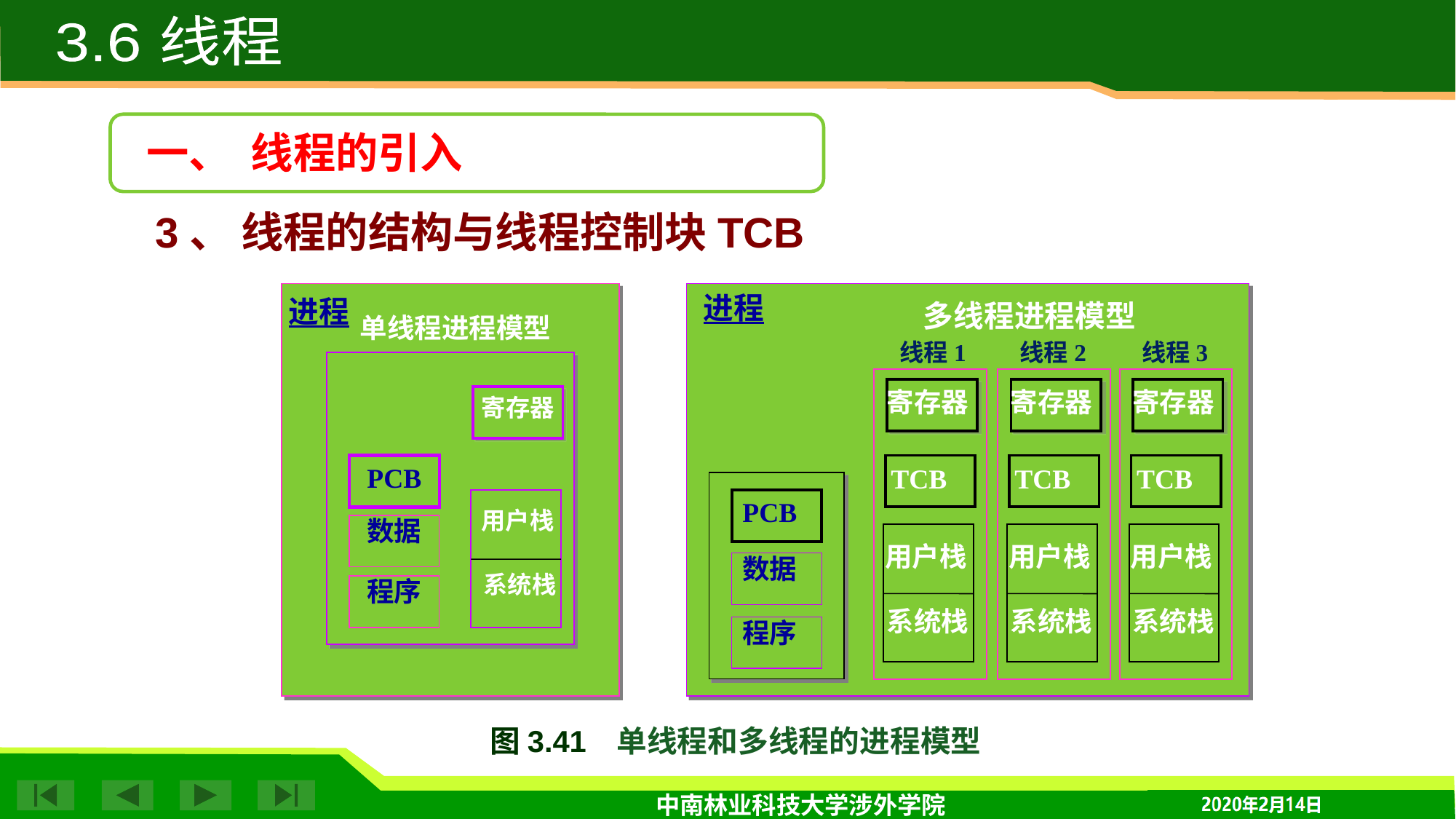

3.6 线程

一、  线程的引入
3、 线程的结构与线程控制块TCB

进程
进程
多线程进程模型
单线程进程模型
线程1
线程2
线程3

寄存器

 TCB

用户栈

系统栈

寄存器

 TCB

用户栈

系统栈

寄存器

 TCB

用户栈

系统栈

寄存器
PCB

用户栈

系统栈
PCB
数据

数据

程序

程序

图3.41   单线程和多线程的进程模型